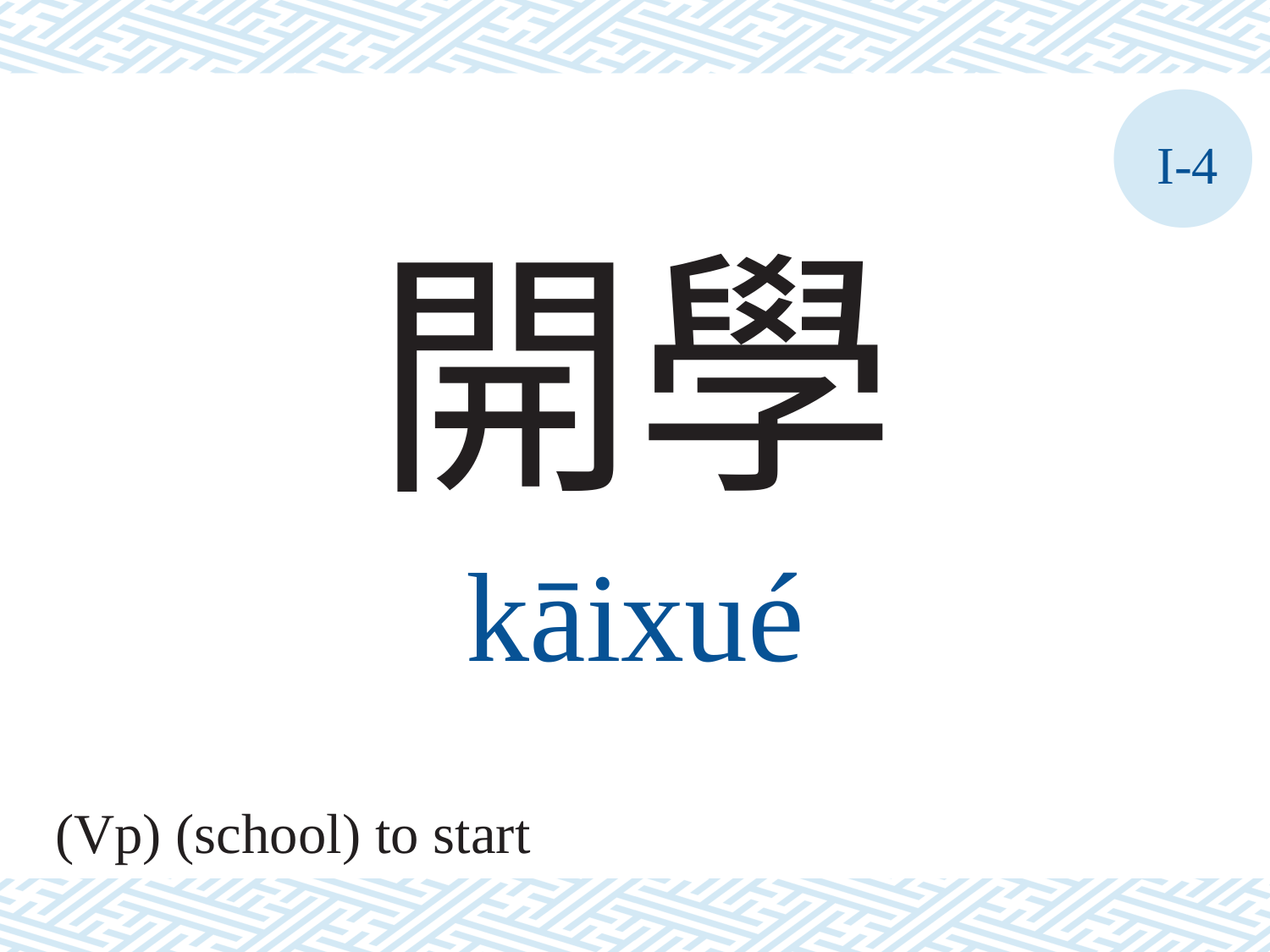

I-4
開學
kāixué
(Vp) (school) to start